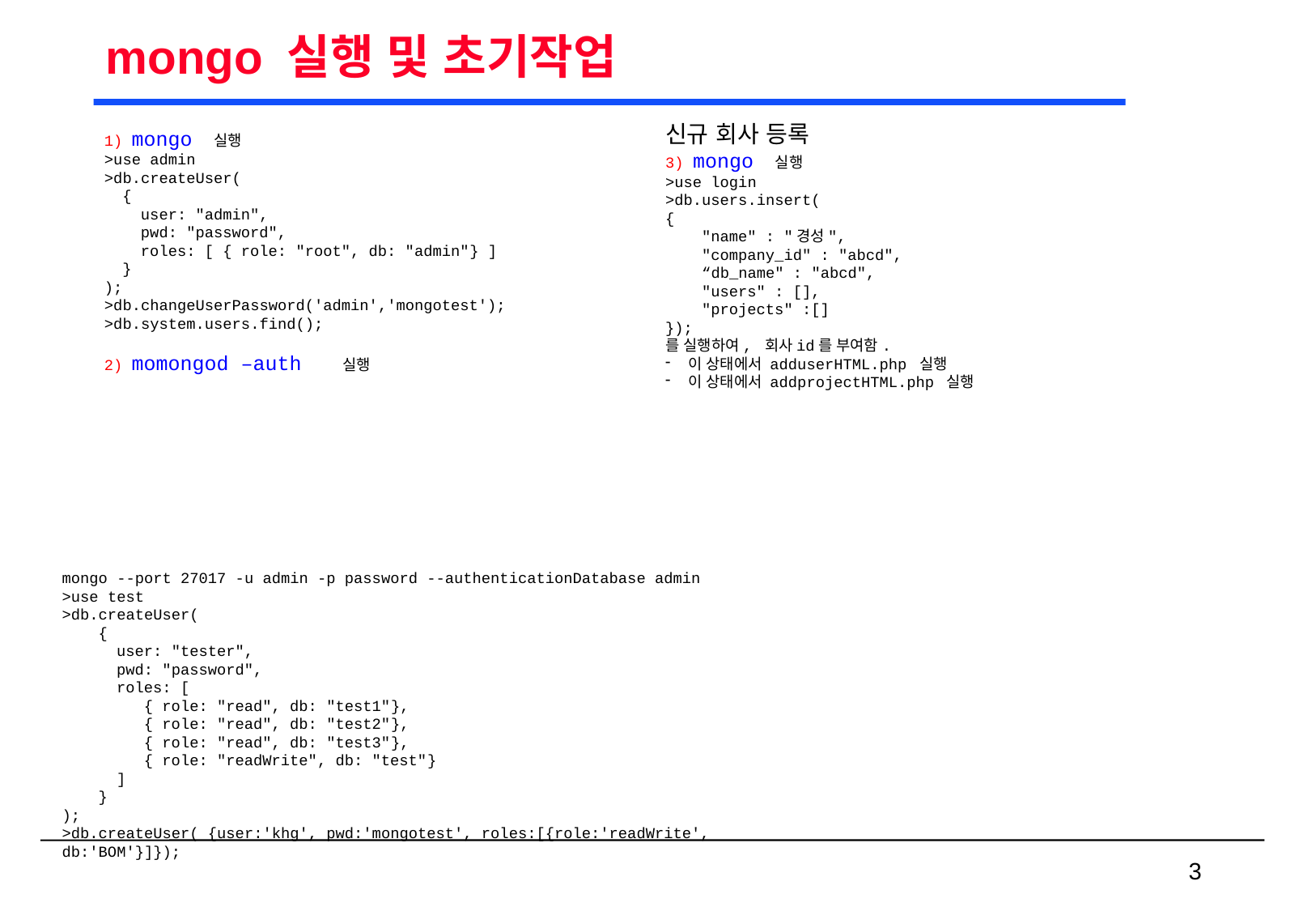

# mongo 실행 및 초기작업
신규 회사 등록
3) mongo  실행
>use login
>db.users.insert(
{
    "name" : "경성",
    "company_id" : "abcd",
    “db_name" : "abcd",
    "users" : [],
    "projects" :[]
});
를 실행하여, 회사id를 부여함.
이 상태에서 adduserHTML.php 실행
이 상태에서 addprojectHTML.php 실행

1) mongo  실행
>use admin
>db.createUser(
  {
    user: "admin",
    pwd: "password",
    roles: [ { role: "root", db: "admin" } ]
  }
);
>db.changeUserPassword('admin','mongotest');
>db.system.users.find();

2) momongod –auth   실행
mongo --port 27017 -u admin -p password --authenticationDatabase admin
>use test
>db.createUser(
    {
      user: "tester",
      pwd: "password",
      roles: [
         { role: "read", db: "test1" },
         { role: "read", db: "test2" },
         { role: "read", db: "test3" },
         { role: "readWrite", db: "test" }
      ]
    }
);
>db.createUser( {user:'khg', pwd:'mongotest', roles:[{role:'readWrite', db:'BOM'}]});

 3